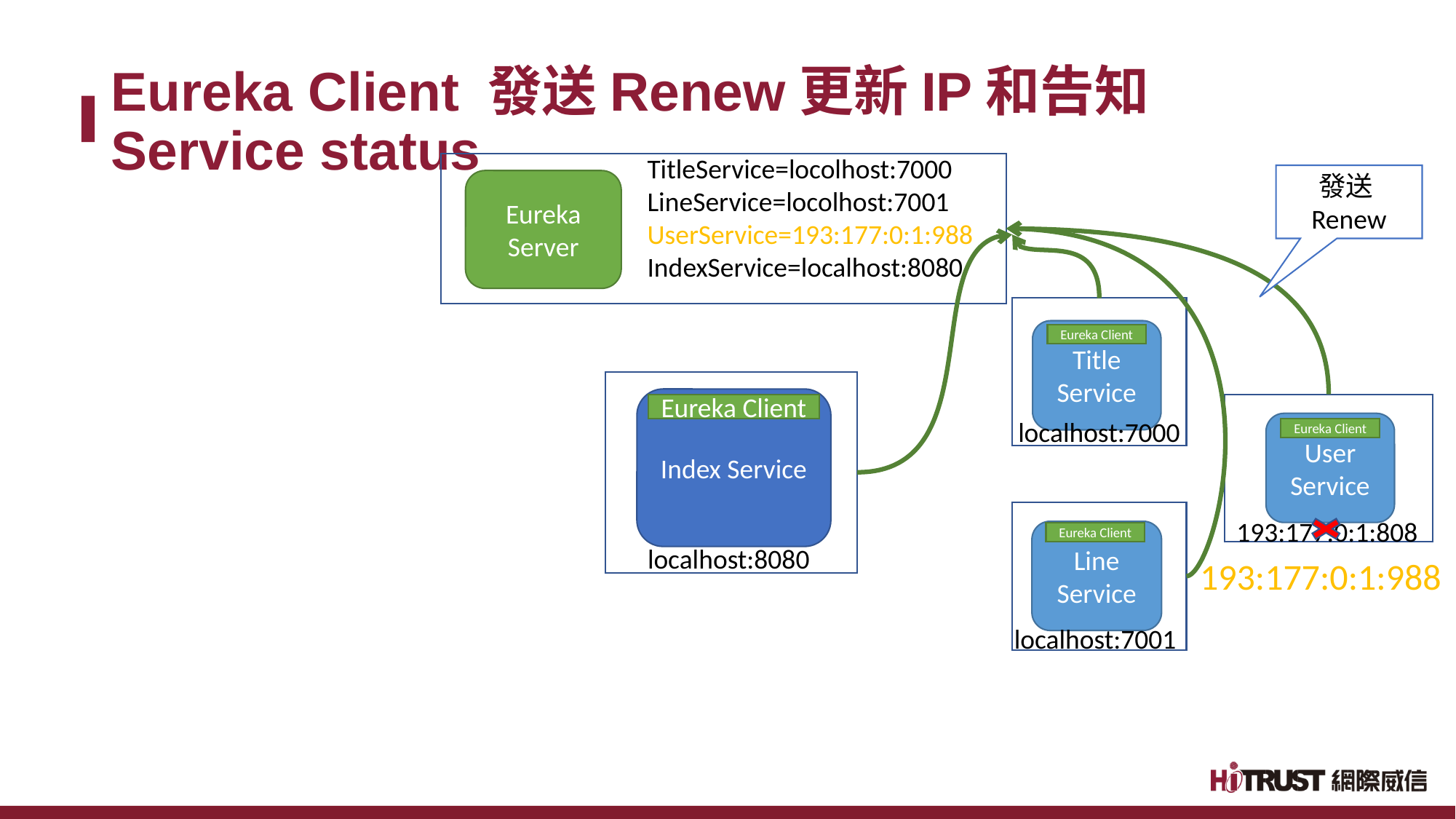

# Eureka Client 發送Renew更新IP和告知Service status
TitleService=locolhost:7000
LineService=locolhost:7001
UserService=193:177:0:1:988
IndexService=localhost:8080

發送Renew
Eureka
Server

Title Service
Eureka Client

Index Service
Eureka Client

localhost:7000
User
Service
Eureka Client

193:177:0:1:808

Line Service
Eureka Client
localhost:8080
193:177:0:1:988
localhost:7001